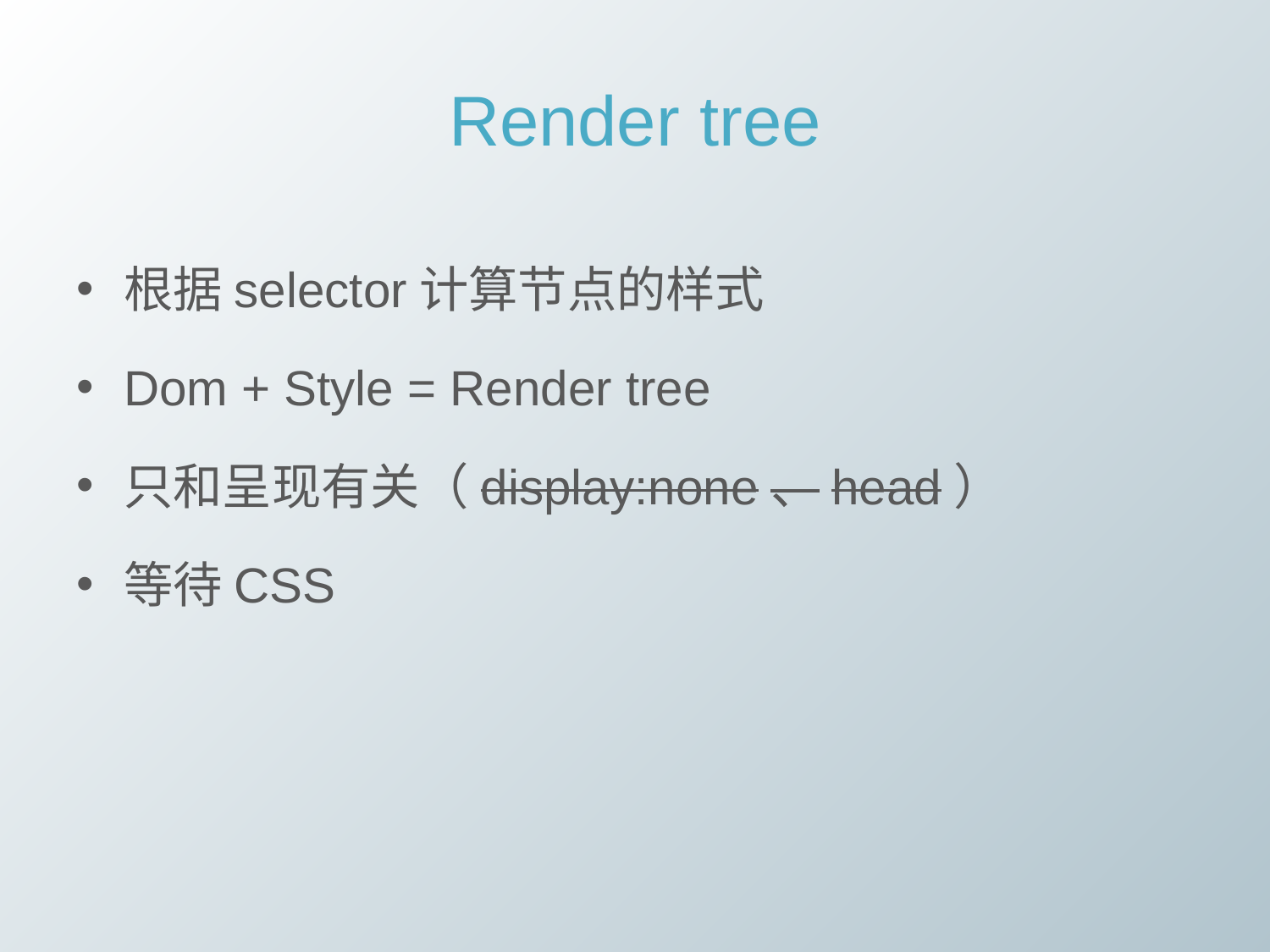

# Render tree
根据selector计算节点的样式
Dom + Style = Render tree
只和呈现有关（display:none、head）
等待CSS